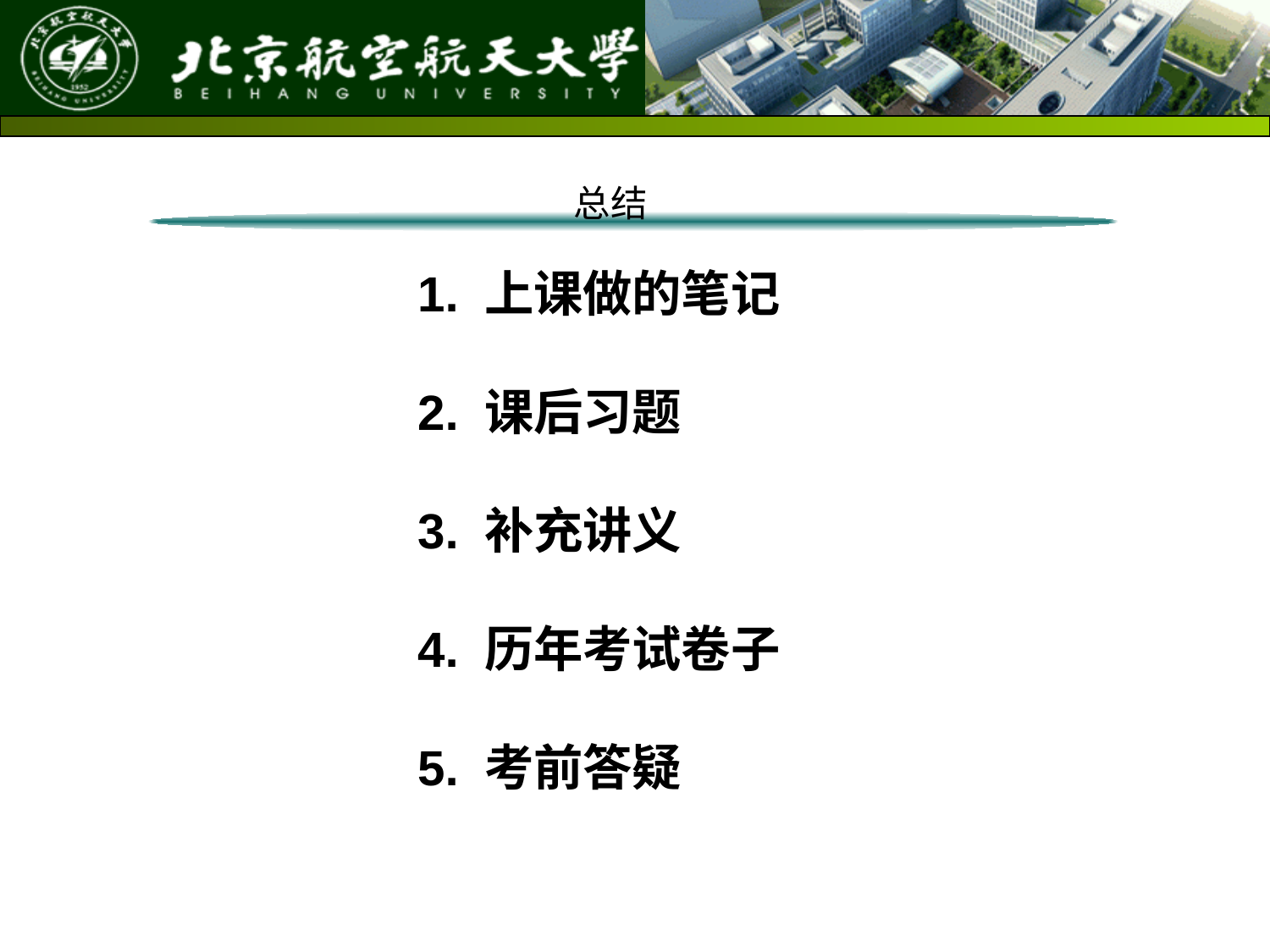

总结

1. 上课做的笔记

2. 课后习题

3. 补充讲义

4. 历年考试卷子

5. 考前答疑